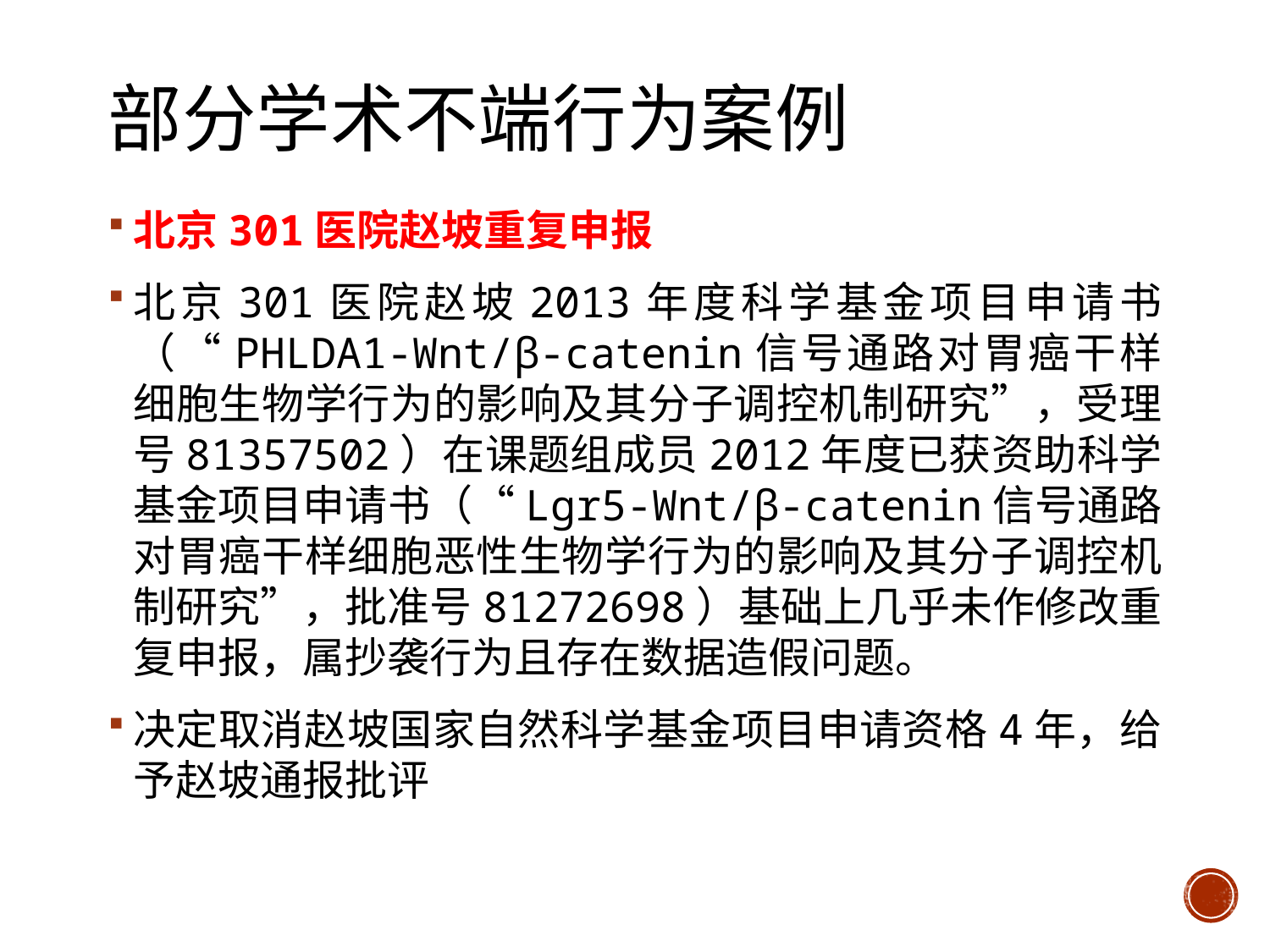

# 部分学术不端行为案例
北京301医院赵坡重复申报
北京301医院赵坡2013年度科学基金项目申请书（“PHLDA1-Wnt/β-catenin信号通路对胃癌干样细胞生物学行为的影响及其分子调控机制研究”，受理号81357502）在课题组成员2012年度已获资助科学基金项目申请书（“Lgr5-Wnt/β-catenin信号通路对胃癌干样细胞恶性生物学行为的影响及其分子调控机制研究”，批准号81272698）基础上几乎未作修改重复申报，属抄袭行为且存在数据造假问题。
决定取消赵坡国家自然科学基金项目申请资格4年，给予赵坡通报批评